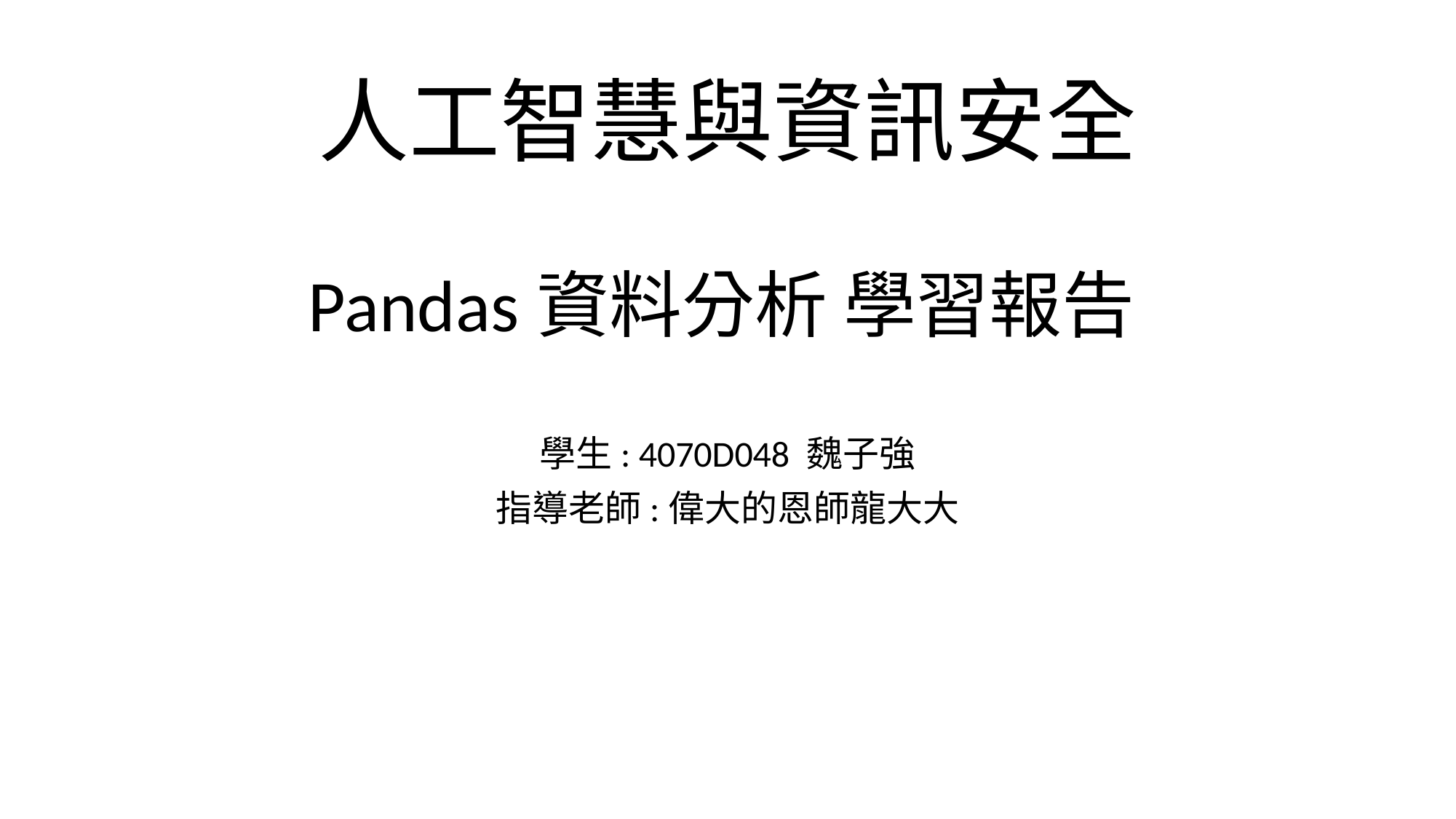

# 人工智慧與資訊安全
Pandas資料分析 學習報告
學生: 4070D048 魏子強
指導老師:偉大的恩師龍大大